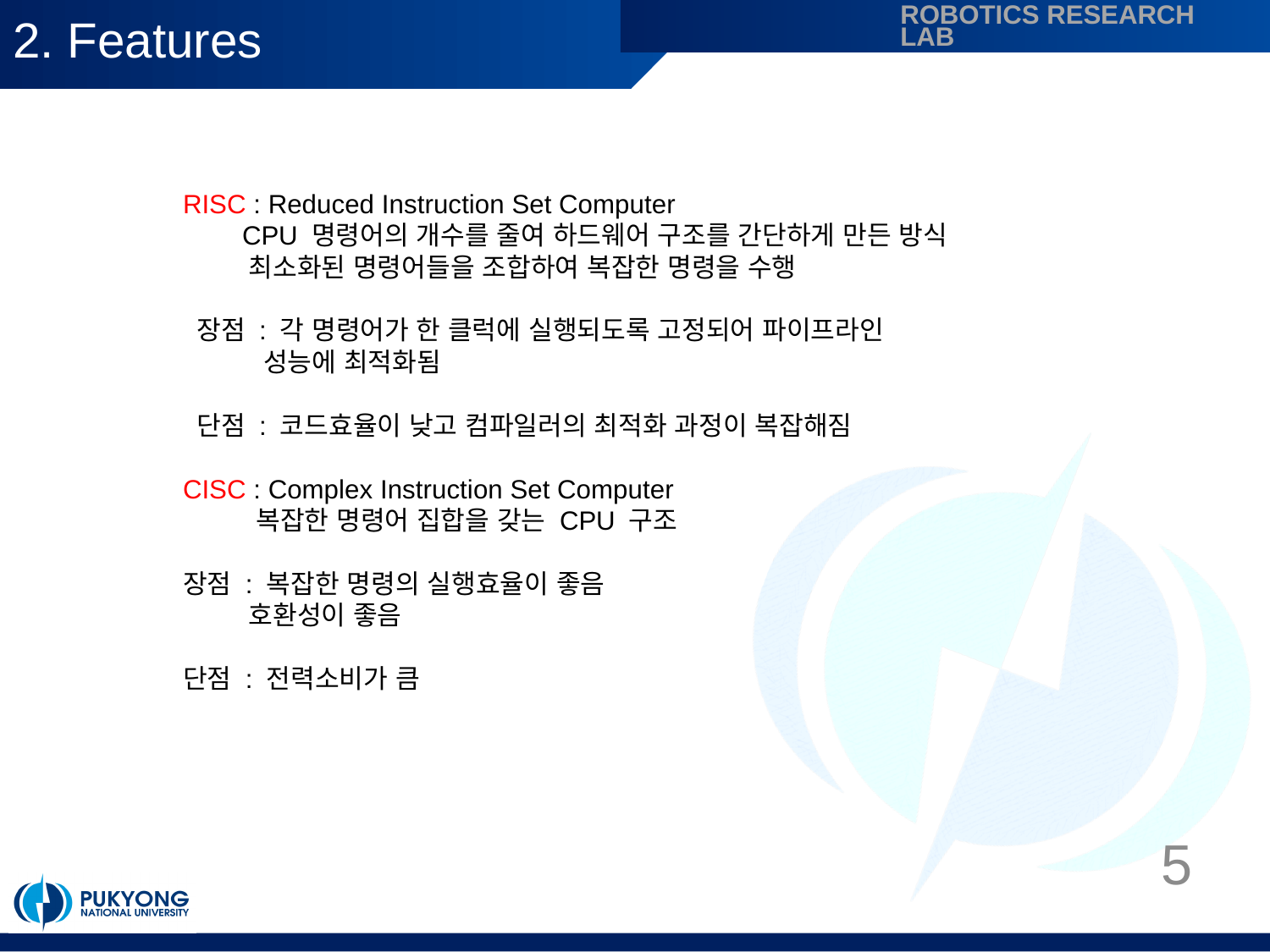

# 2. Features
RISC : Reduced Instruction Set Computer
        CPU 명령어의 개수를 줄여 하드웨어 구조를 간단하게 만든 방식
        최소화된 명령어들을 조합하여 복잡한 명령을 수행

 장점 : 각 명령어가 한 클럭에 실행되도록 고정되어 파이프라인
          성능에 최적화됨

 단점 : 코드효율이 낮고 컴파일러의 최적화 과정이 복잡해짐

CISC : Complex Instruction Set Computer
         복잡한 명령어 집합을 갖는 CPU 구조

장점 : 복잡한 명령의 실행효율이 좋음
        호환성이 좋음

단점 : 전력소비가 큼

5